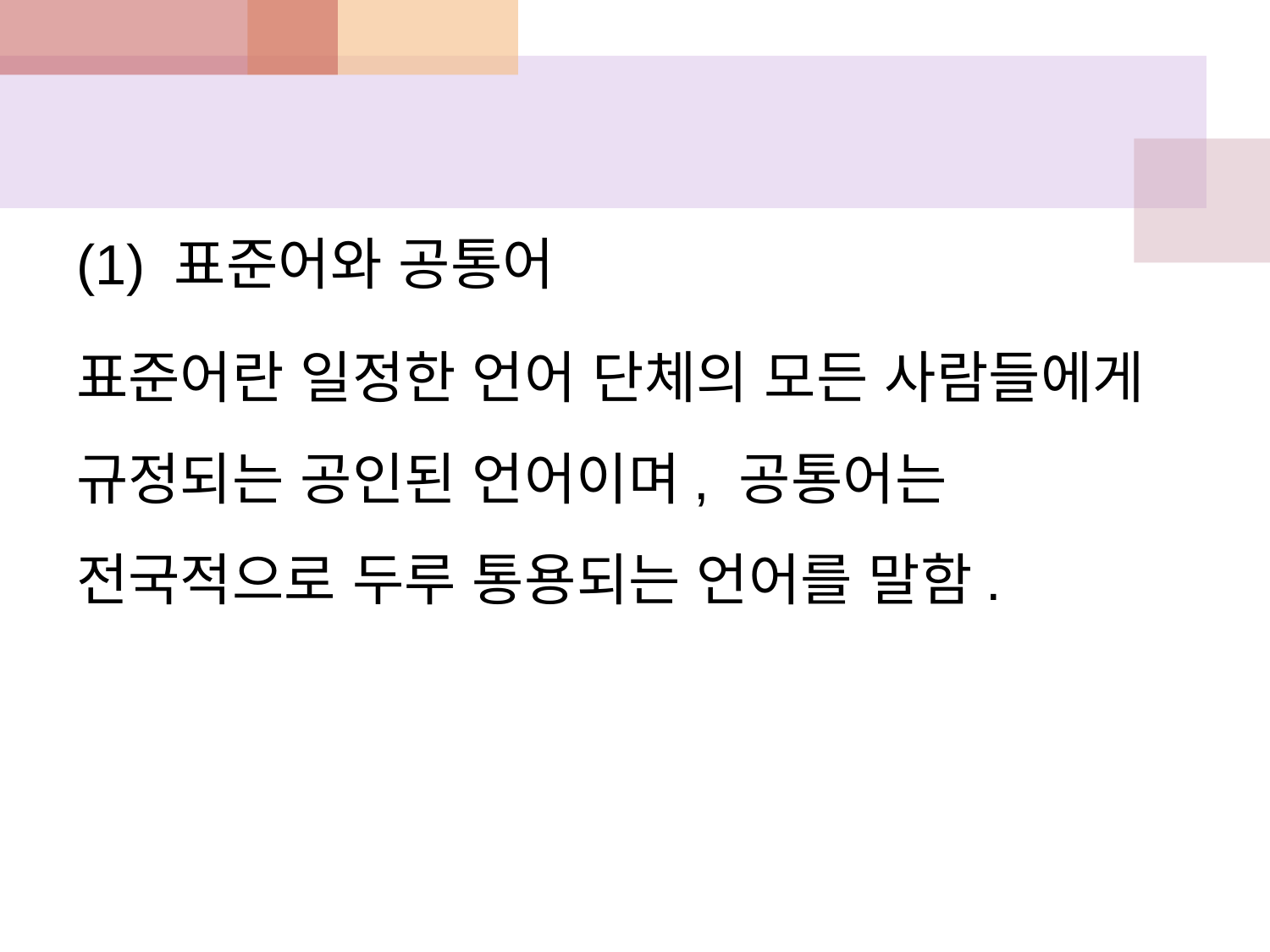

#
(1) 표준어와 공통어
표준어란 일정한 언어 단체의 모든 사람들에게 규정되는 공인된 언어이며, 공통어는 전국적으로 두루 통용되는 언어를 말함.